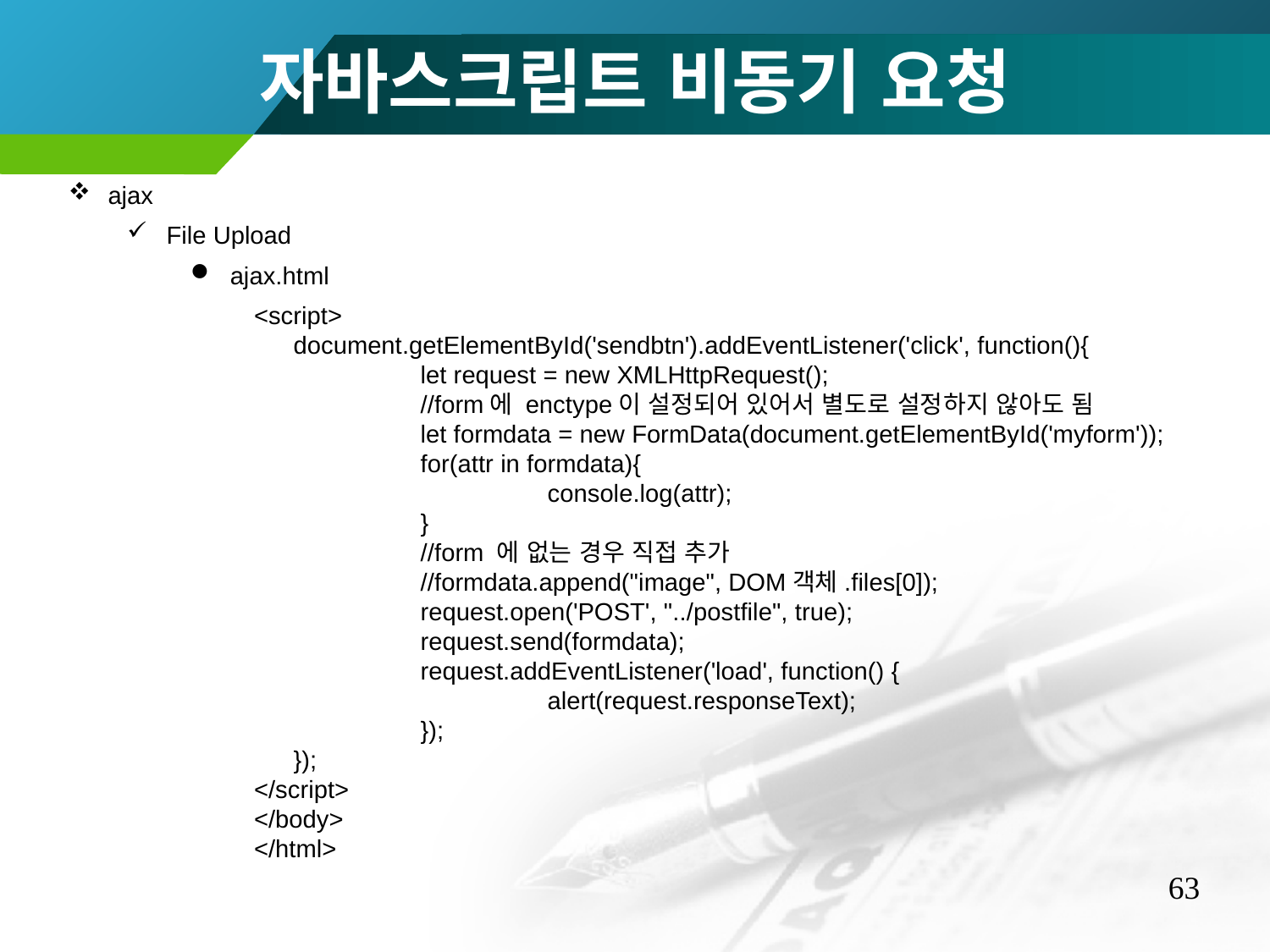

자바스크립트 비동기 요청
ajax
File Upload
ajax.html
<script>
	document.getElementById('sendbtn').addEventListener('click', function(){
		let request = new XMLHttpRequest();
		//form에 enctype이 설정되어 있어서 별도로 설정하지 않아도 됨
		let formdata = new FormData(document.getElementById('myform'));
		for(attr in formdata){
			console.log(attr);
		}
		//form 에 없는 경우 직접 추가
		//formdata.append("image", DOM객체.files[0]);
		request.open('POST', "../postfile", true);
		request.send(formdata);
		request.addEventListener('load', function() {
			alert(request.responseText);
		});
	});
</script>
</body>
</html>
63